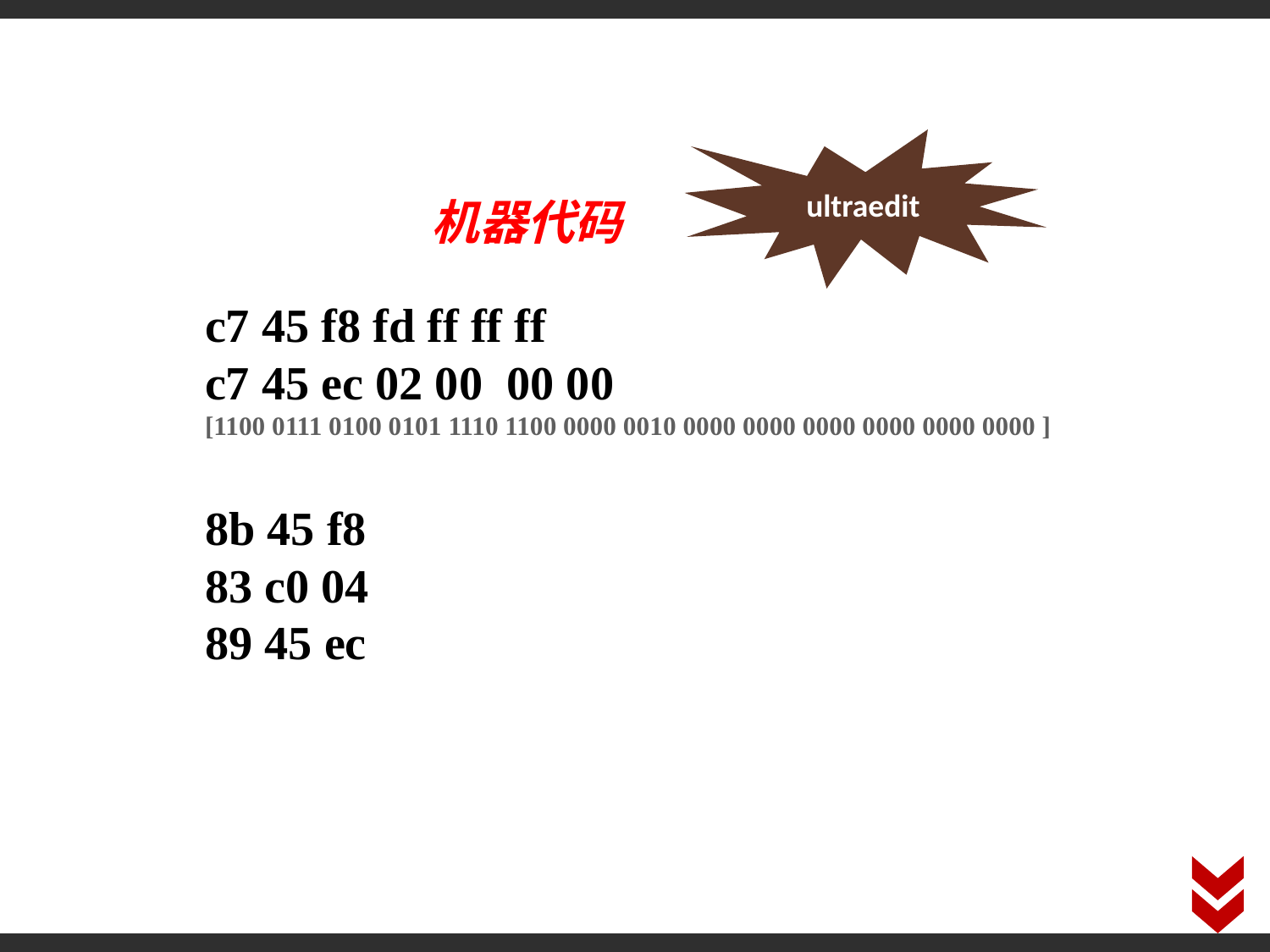

ultraedit
机器代码
c7 45 f8 fd ff ff ff
c7 45 ec 02 00	00 00
[1100 0111 0100 0101 1110 1100 0000 0010 0000 0000 0000 0000 0000 0000 ]

8b 45 f8
83 c0 04
89 45 ec